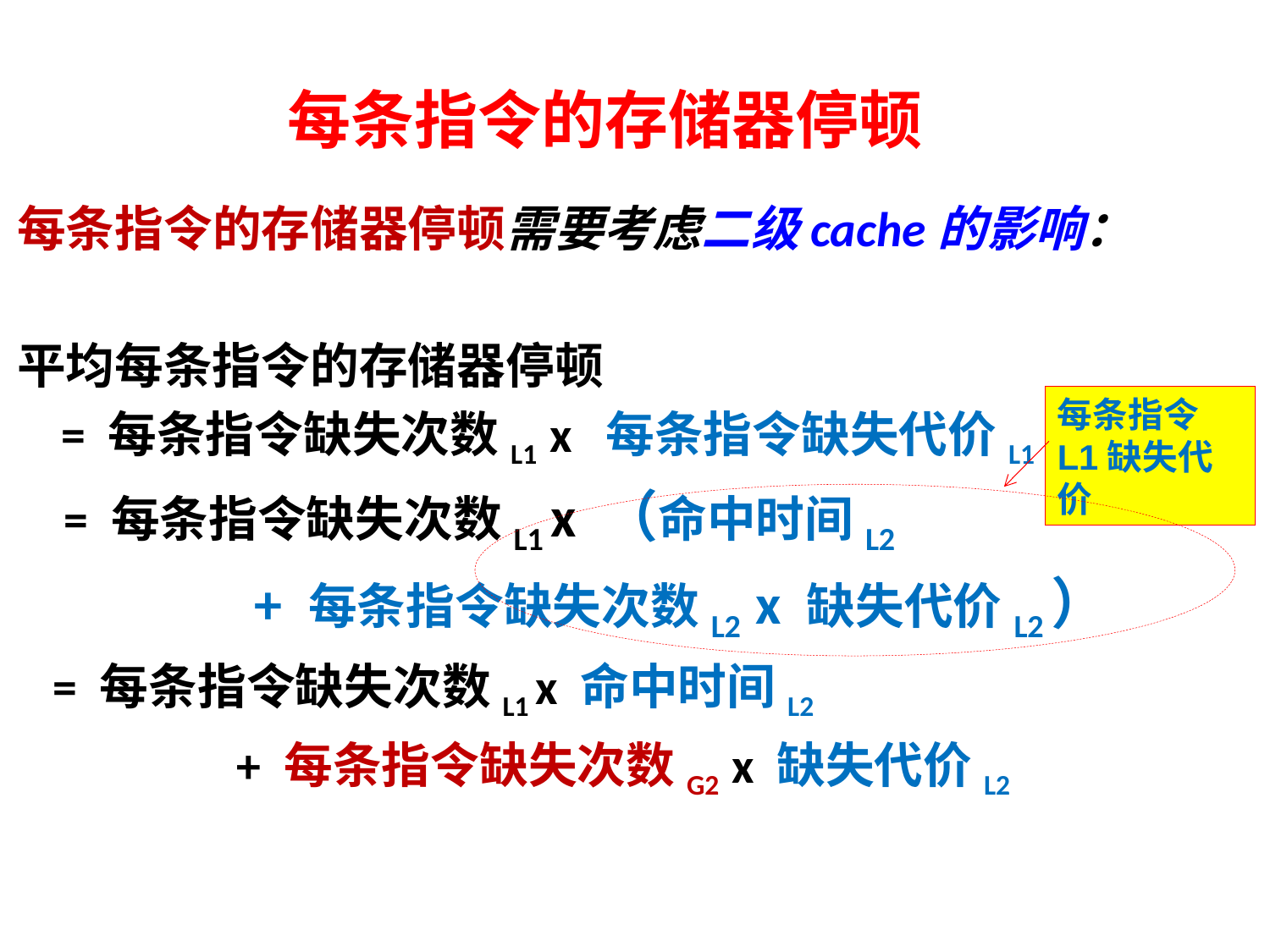

# 每条指令的存储器停顿
每条指令的存储器停顿需要考虑二级cache的影响：

平均每条指令的存储器停顿
    = 每条指令缺失次数L1  x  每条指令缺失代价L1
	= 每条指令缺失次数L1 x （命中时间L2
			               + 每条指令缺失次数L2  x 缺失代价L2）
     = 每条指令缺失次数L1 x 命中时间L2
                    + 每条指令缺失次数G2  x 缺失代价L2
每条指令
L1缺失代价

43